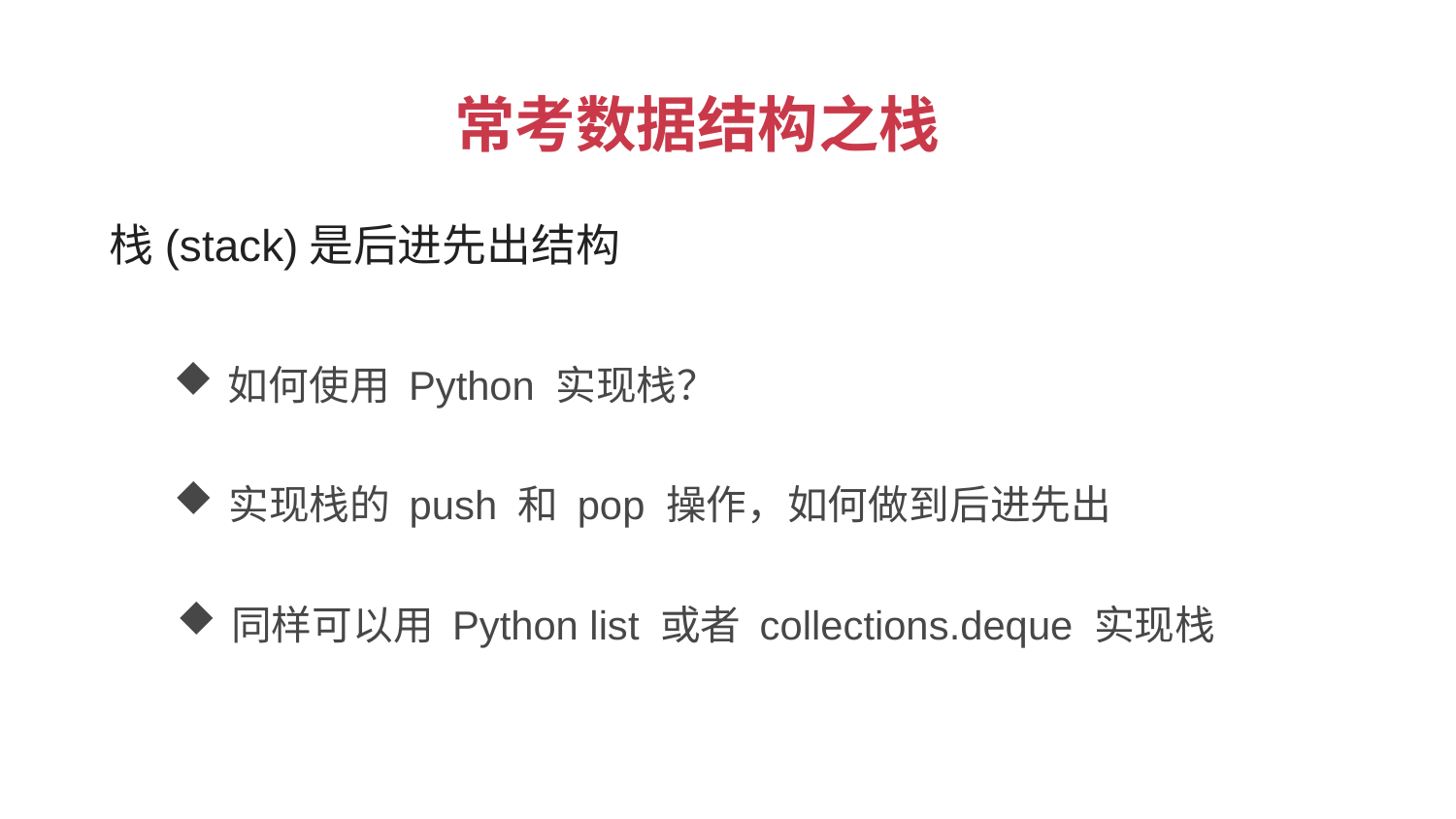

常考数据结构之栈
 栈(stack)是后进先出结构
如何使用 Python 实现栈？
实现栈的 push 和 pop 操作，如何做到后进先出
同样可以用 Python list 或者 collections.deque 实现栈